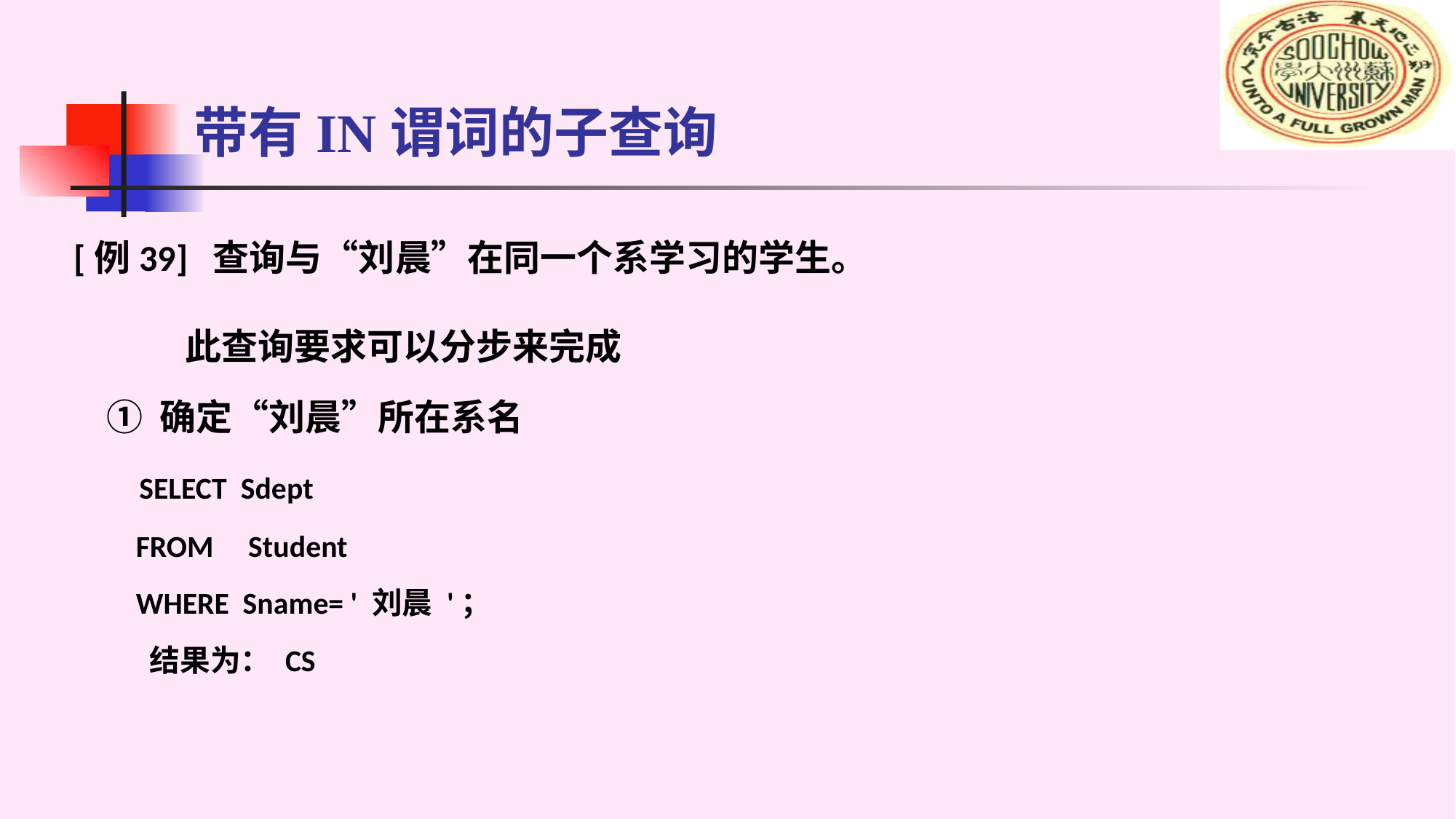

# 带有IN谓词的子查询
[例39]  查询与“刘晨”在同一个系学习的学生。
         此查询要求可以分步来完成
    ① 确定“刘晨”所在系名
        SELECT  Sdept
         FROM     Student
         WHERE  Sname= ' 刘晨 '；
	    结果为： CS